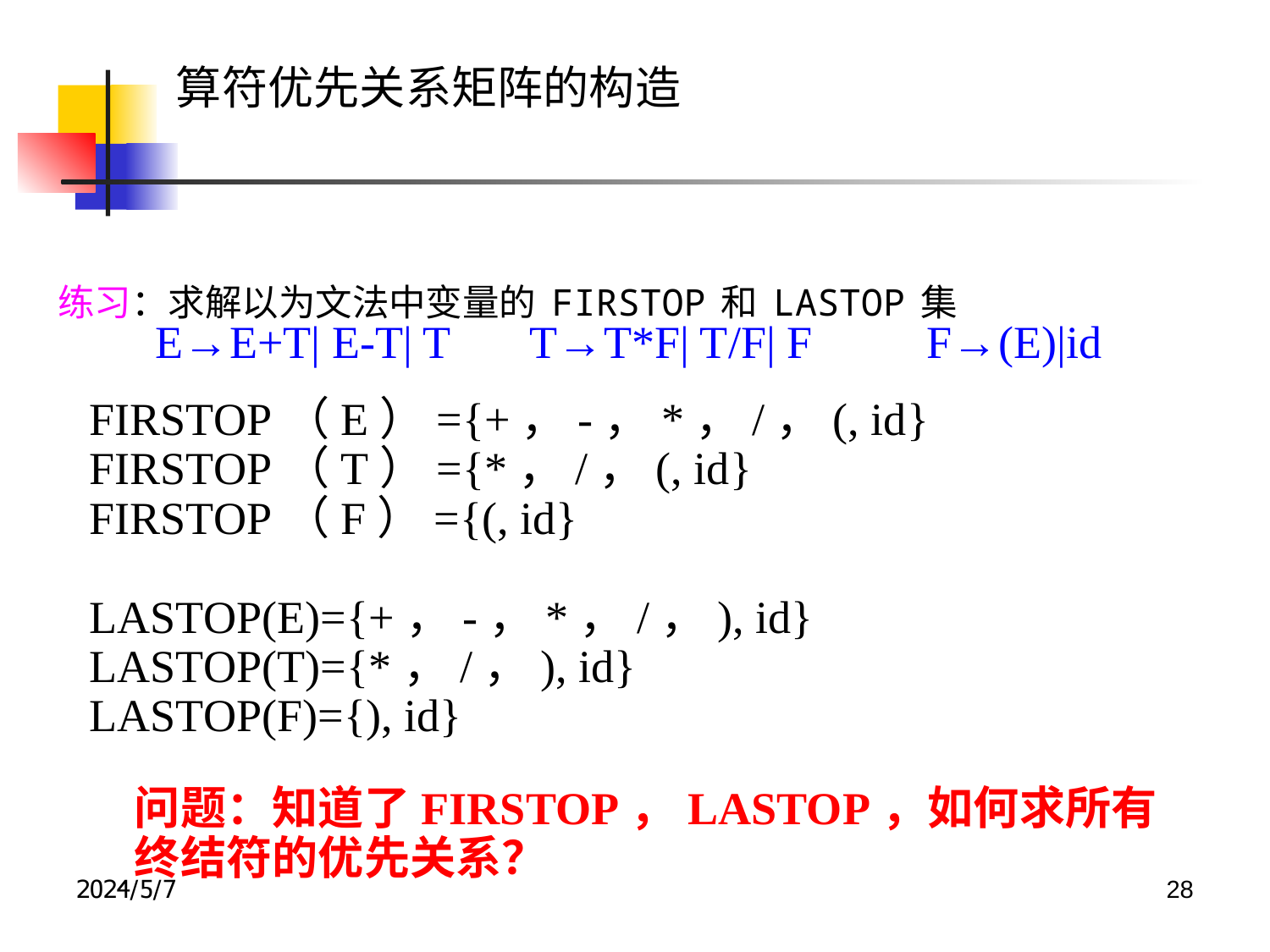

算符优先关系矩阵的构造
练习：求解以为文法中变量的FIRSTOP和LASTOP集

E→E+T| E-T| T       T→T*F| T/F| F          F→(E)|id
FIRSTOP（E）={+，-，*，/，(, id}
FIRSTOP（T）={*，/，(, id}
FIRSTOP（F）={(, id}

LASTOP(E)={+，-，*，/，), id}
LASTOP(T)={*，/，), id}
LASTOP(F)={), id}

问题：知道了FIRSTOP，LASTOP，如何求所有
终结符的优先关系？
2024/5/7
28